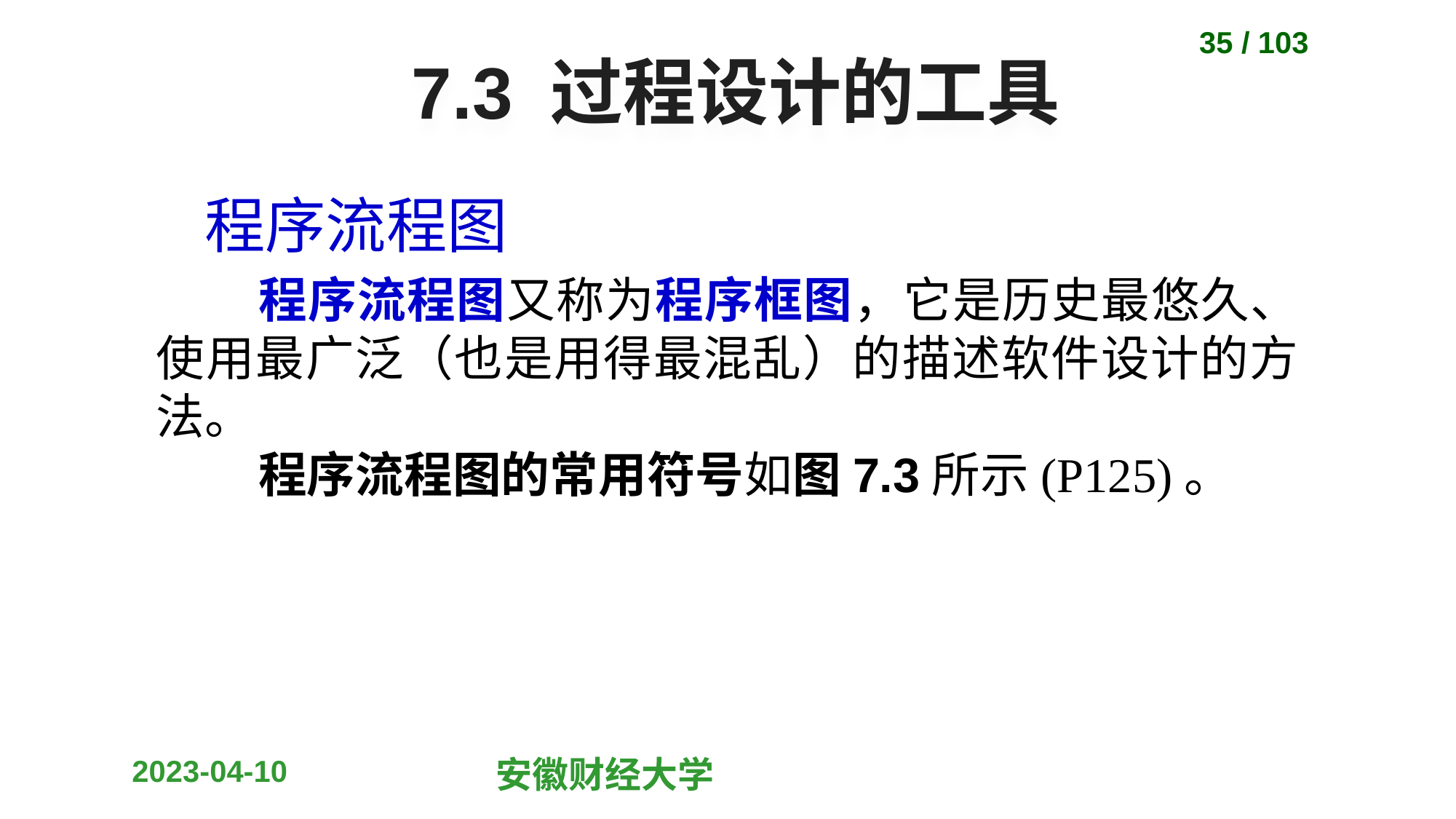

35 / 103
# 7.3 过程设计的工具
程序流程图
程序流程图又称为程序框图，它是历史最悠久、使用最广泛（也是用得最混乱）的描述软件设计的方法。
程序流程图的常用符号如图7.3所示(P125)。
2023-04-10
安徽财经大学